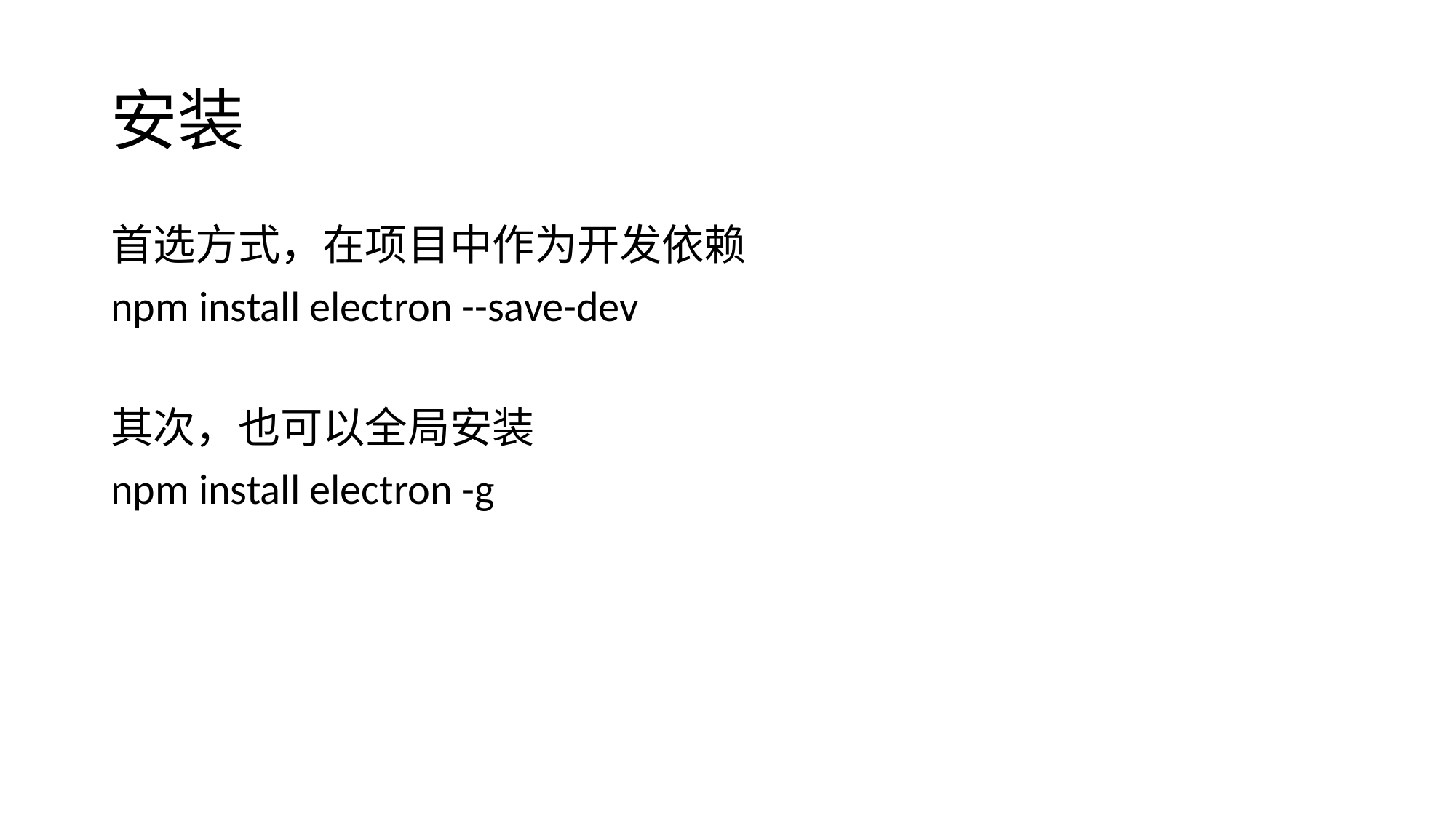

# 安装
首选方式，在项目中作为开发依赖
npm install electron --save-dev

其次，也可以全局安装
npm install electron -g